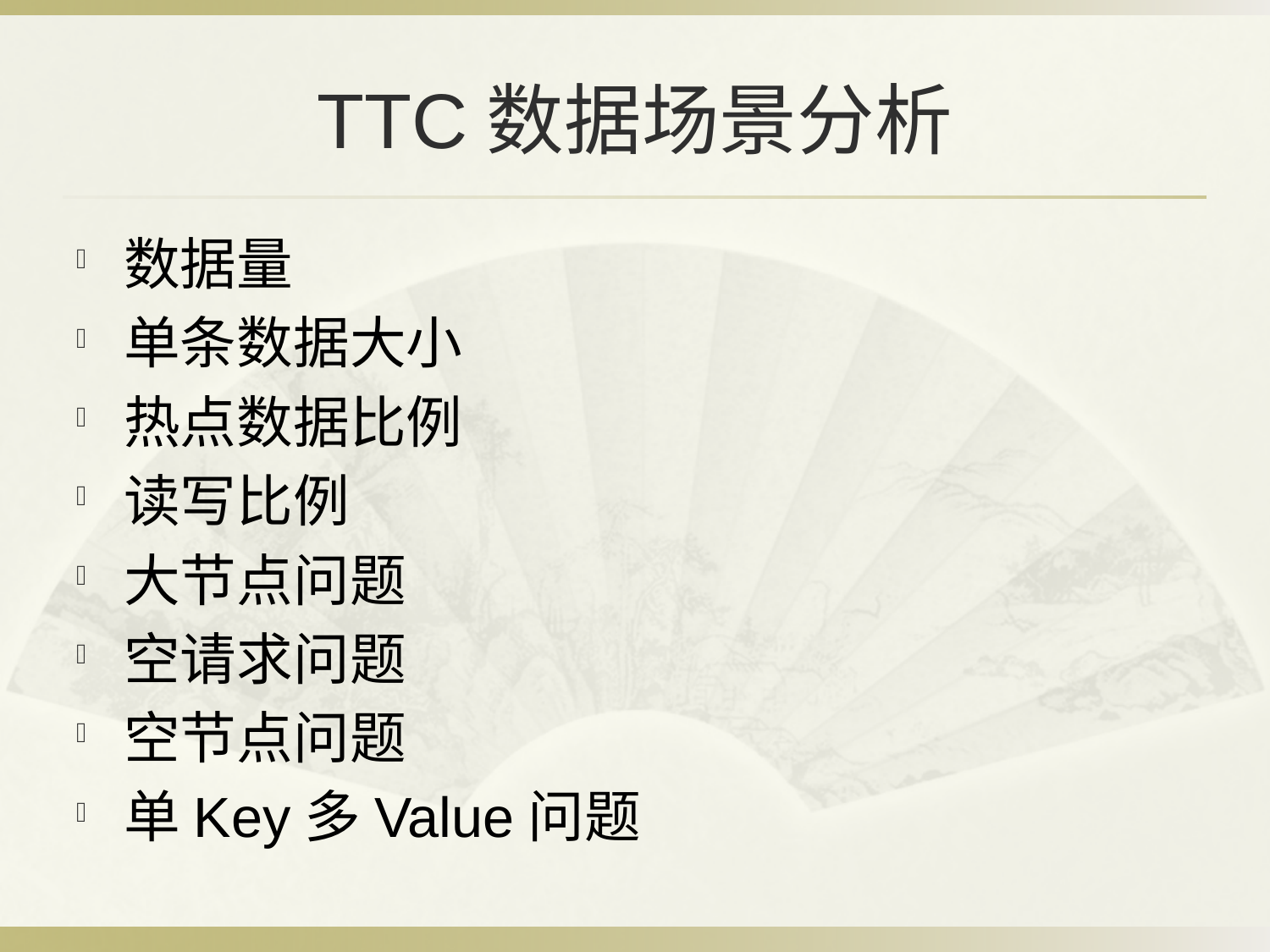

TTC数据场景分析
数据量
单条数据大小
热点数据比例
读写比例
大节点问题
空请求问题
空节点问题
单Key多Value问题